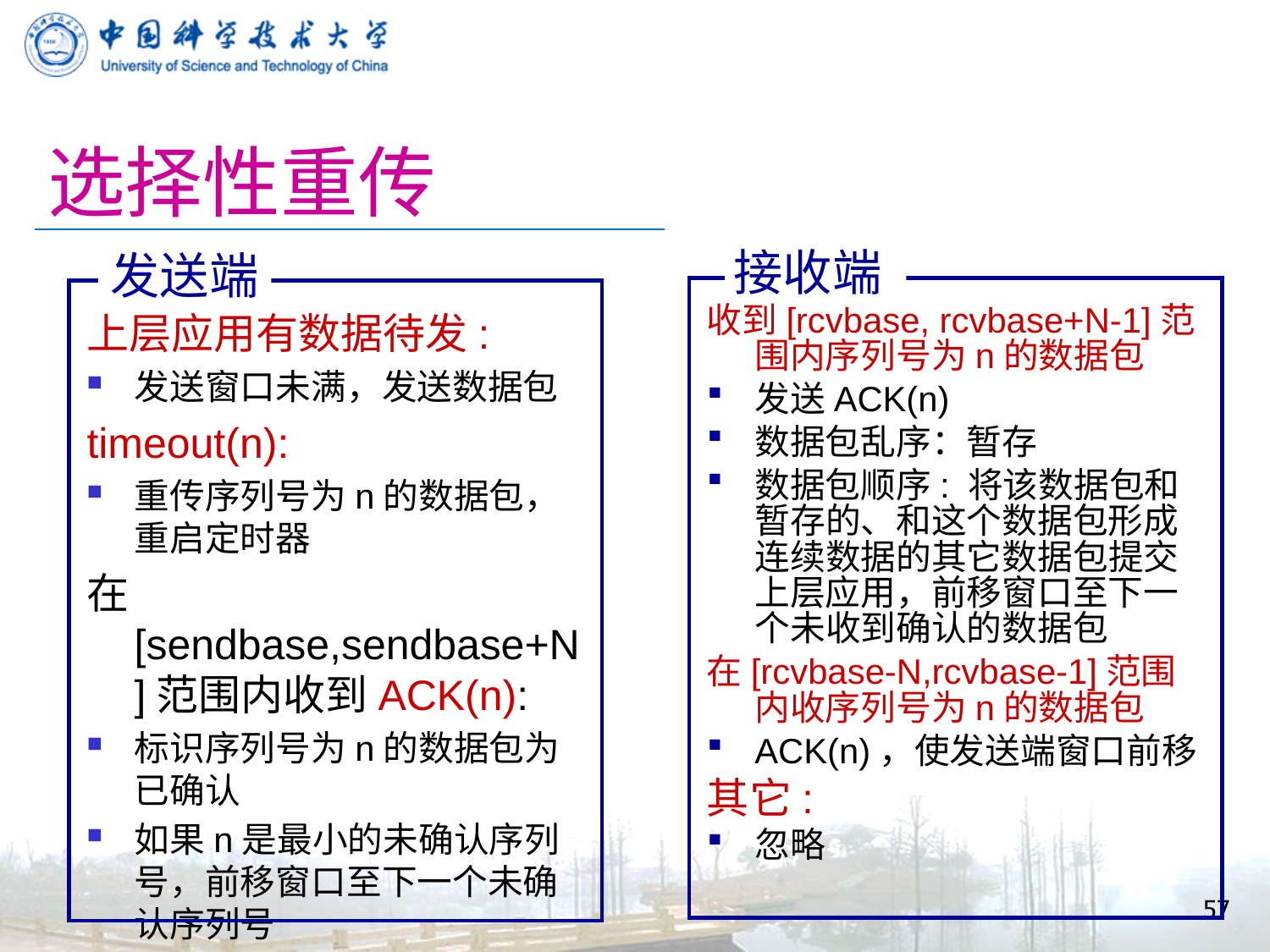

# 选择性重传
接收端

发送端

收到[rcvbase, rcvbase+N-1]范围内序列号为n的数据包
发送ACK(n)
数据包乱序：暂存
数据包顺序: 将该数据包和暂存的、和这个数据包形成连续数据的其它数据包提交上层应用，前移窗口至下一个未收到确认的数据包
在[rcvbase-N,rcvbase-1]范围内收序列号为n的数据包
ACK(n)，使发送端窗口前移
其它:
忽略

上层应用有数据待发:
发送窗口未满，发送数据包
timeout(n):
重传序列号为n的数据包，重启定时器
在[sendbase,sendbase+N]范围内收到ACK(n):
标识序列号为n的数据包为已确认
如果n是最小的未确认序列号，前移窗口至下一个未确认序列号

57